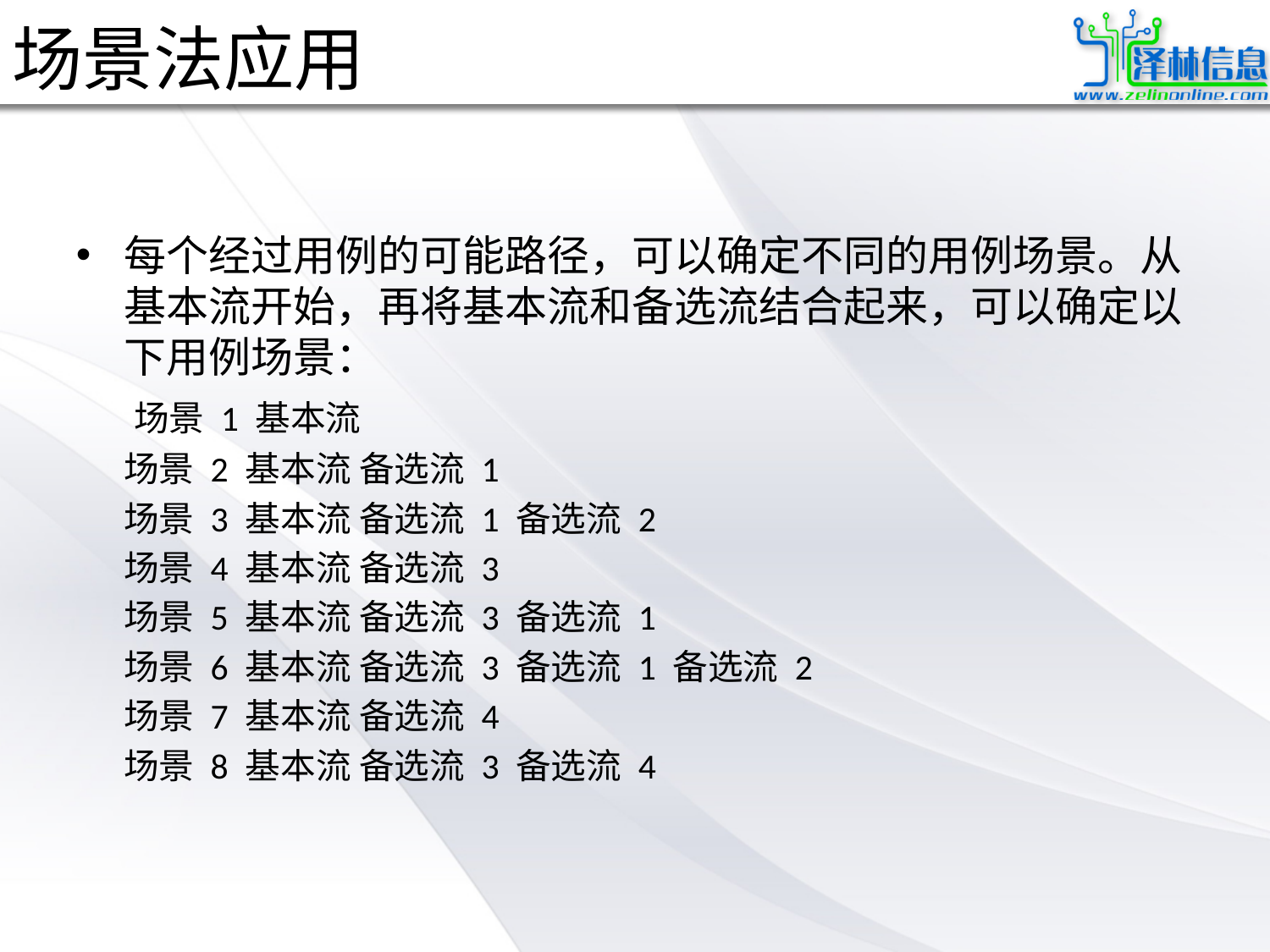

# 场景法应用
每个经过用例的可能路径，可以确定不同的用例场景。从基本流开始，再将基本流和备选流结合起来，可以确定以下用例场景：
     场景 1 基本流
     场景 2 基本流 备选流 1
     场景 3 基本流 备选流 1 备选流 2
     场景 4 基本流 备选流 3
     场景 5 基本流 备选流 3 备选流 1
     场景 6 基本流 备选流 3 备选流 1 备选流 2
     场景 7 基本流 备选流 4
     场景 8 基本流 备选流 3 备选流 4